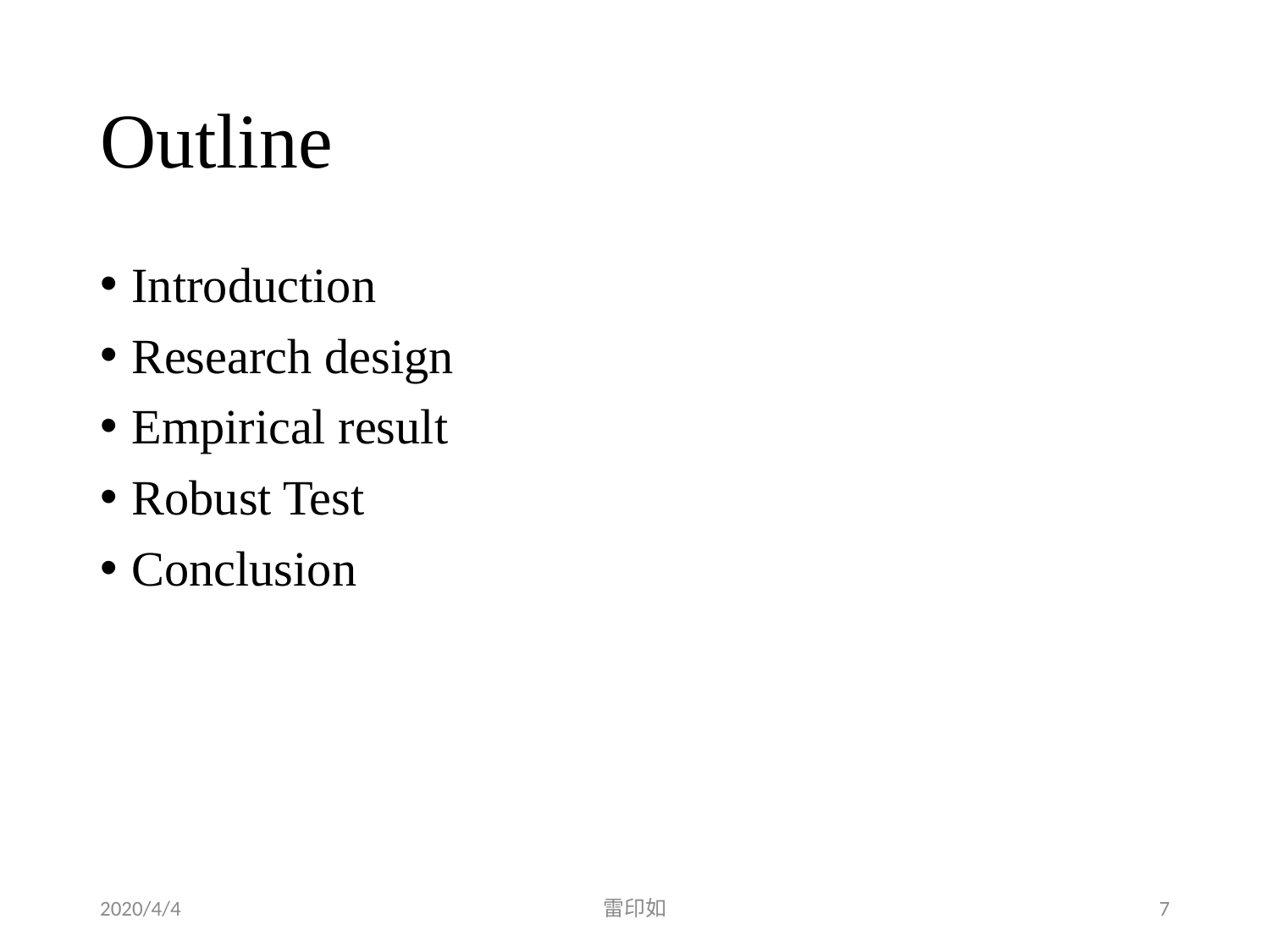

# Outline
Introduction
Research design
Empirical result
Robust Test
Conclusion

2020/4/4
雷印如
7